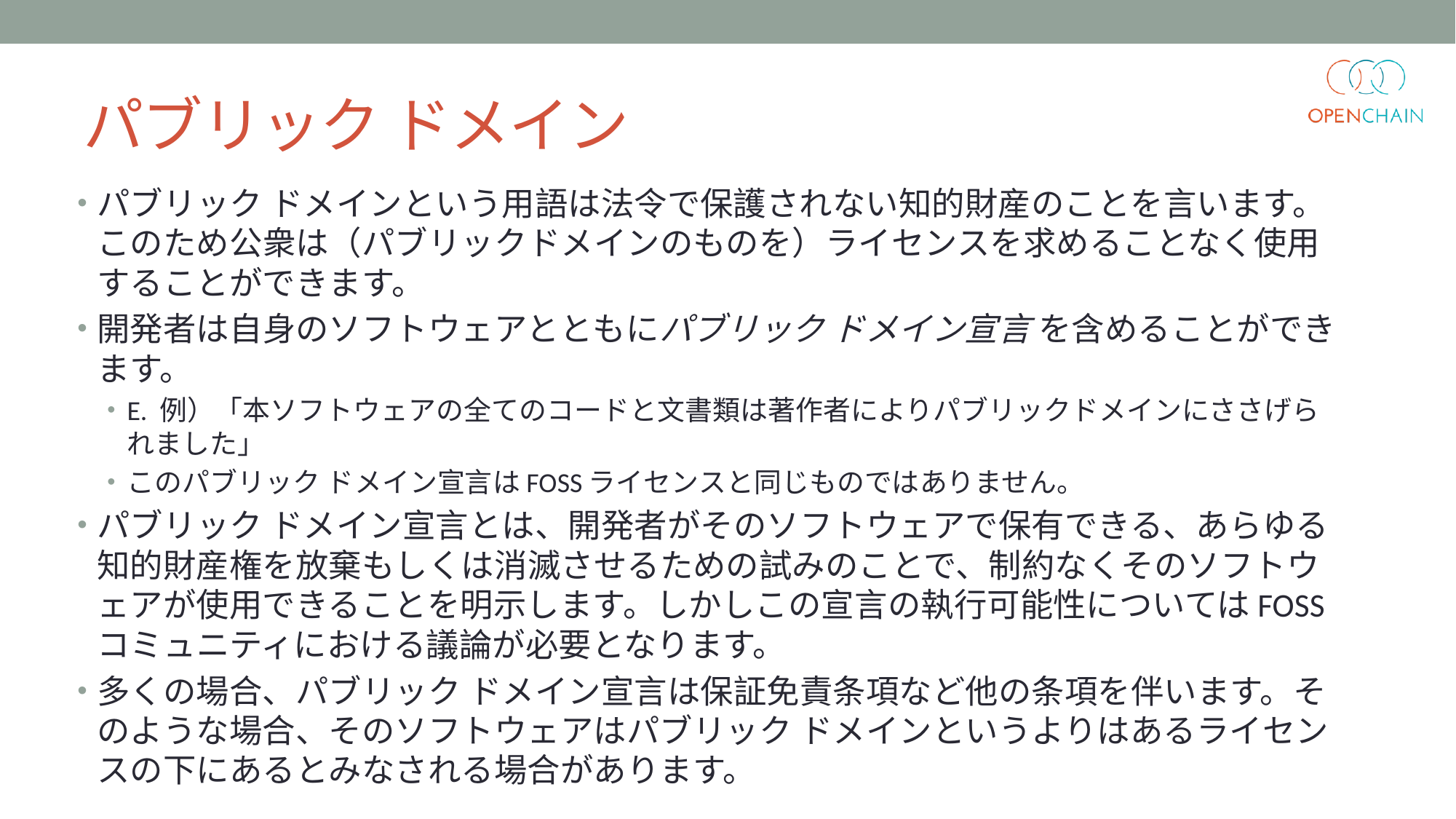

# パブリック ドメイン
パブリック ドメインという用語は法令で保護されない知的財産のことを言います。このため公衆は（パブリックドメインのものを）ライセンスを求めることなく使用することができます。
開発者は自身のソフトウェアとともにパブリック ドメイン宣言 を含めることができます。
E. 例）「本ソフトウェアの全てのコードと文書類は著作者によりパブリックドメインにささげられました」
このパブリック ドメイン宣言はFOSSライセンスと同じものではありません。
パブリック ドメイン宣言とは、開発者がそのソフトウェアで保有できる、あらゆる知的財産権を放棄もしくは消滅させるための試みのことで、制約なくそのソフトウェアが使用できることを明示します。しかしこの宣言の執行可能性についてはFOSSコミュニティにおける議論が必要となります。
多くの場合、パブリック ドメイン宣言は保証免責条項など他の条項を伴います。そのような場合、そのソフトウェアはパブリック ドメインというよりはあるライセンスの下にあるとみなされる場合があります。